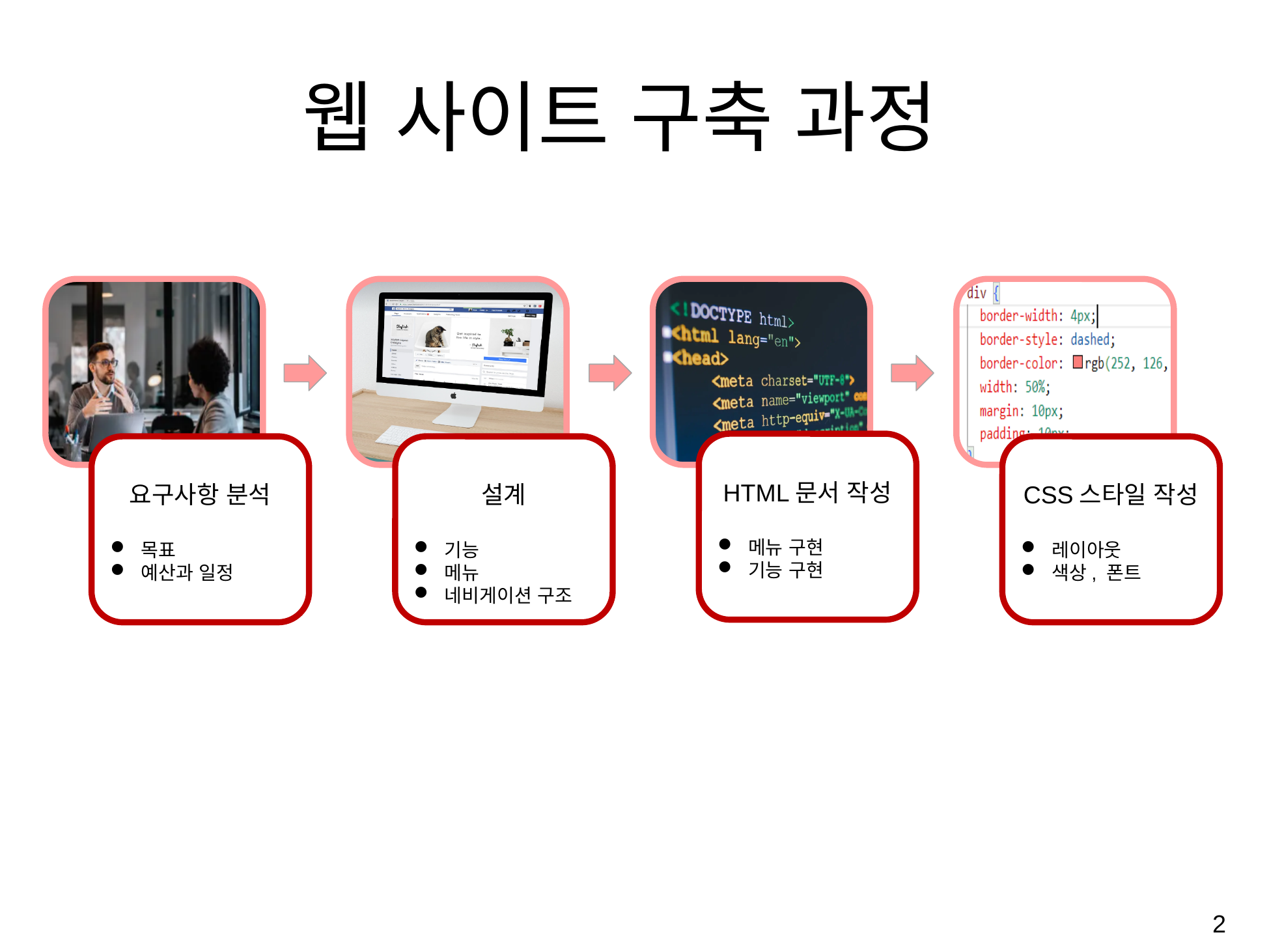

# 웹 사이트 구축 과정

요구사항 분석

목표
예산과 일정

설계

기능
메뉴
네비게이션 구조

HTML문서 작성

메뉴 구현
기능 구현

CSS스타일 작성

레이아웃
색상, 폰트

2